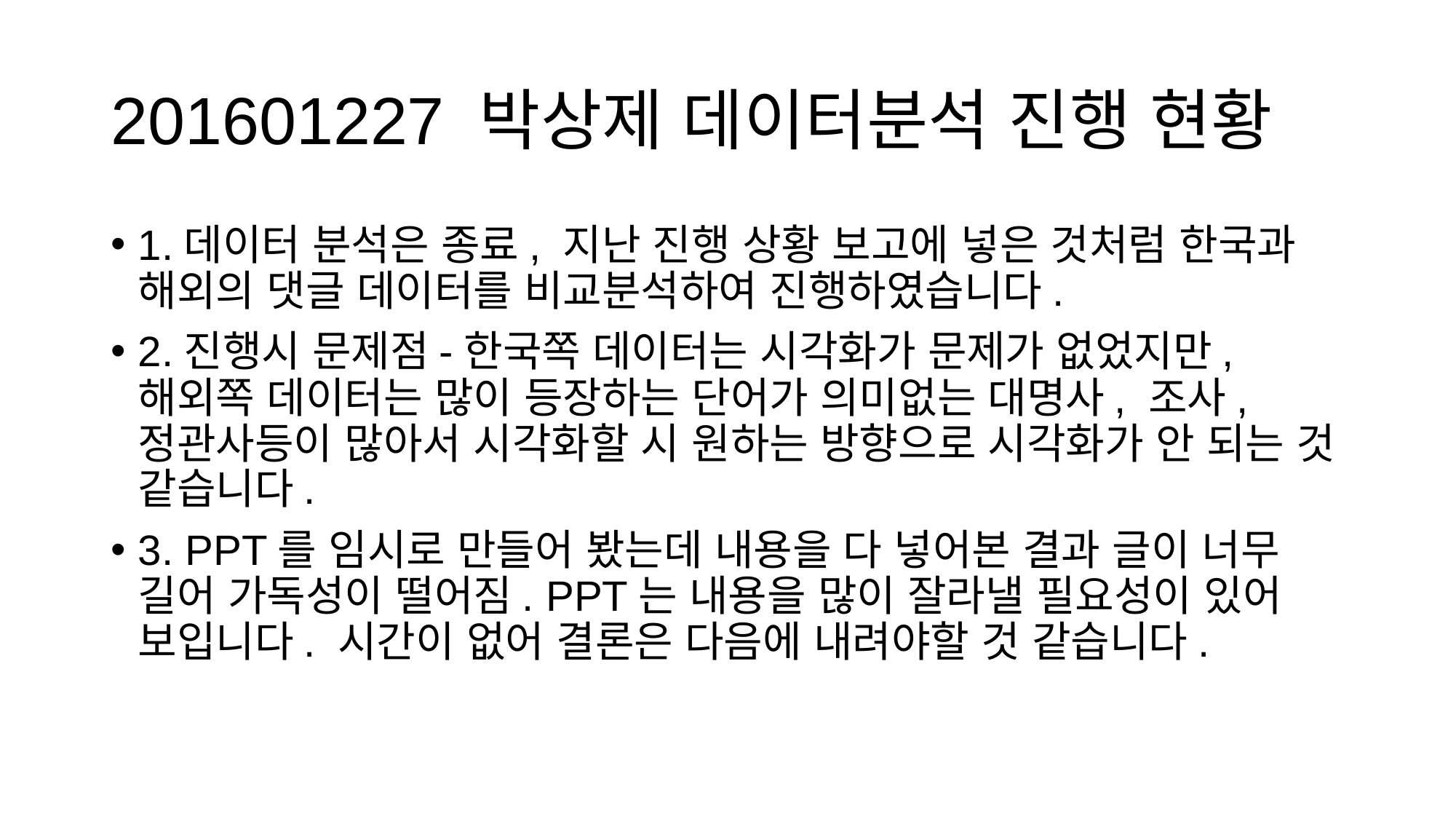

# 201601227 박상제 데이터분석 진행 현황
1.데이터 분석은 종료, 지난 진행 상황 보고에 넣은 것처럼 한국과 해외의 댓글 데이터를 비교분석하여 진행하였습니다.
2.진행시 문제점-한국쪽 데이터는 시각화가 문제가 없었지만, 해외쪽 데이터는 많이 등장하는 단어가 의미없는 대명사, 조사, 정관사등이 많아서 시각화할 시 원하는 방향으로 시각화가 안 되는 것 같습니다.
3. PPT를 임시로 만들어 봤는데 내용을 다 넣어본 결과 글이 너무 길어 가독성이 떨어짐. PPT는 내용을 많이 잘라낼 필요성이 있어 보입니다. 시간이 없어 결론은 다음에 내려야할 것 같습니다.